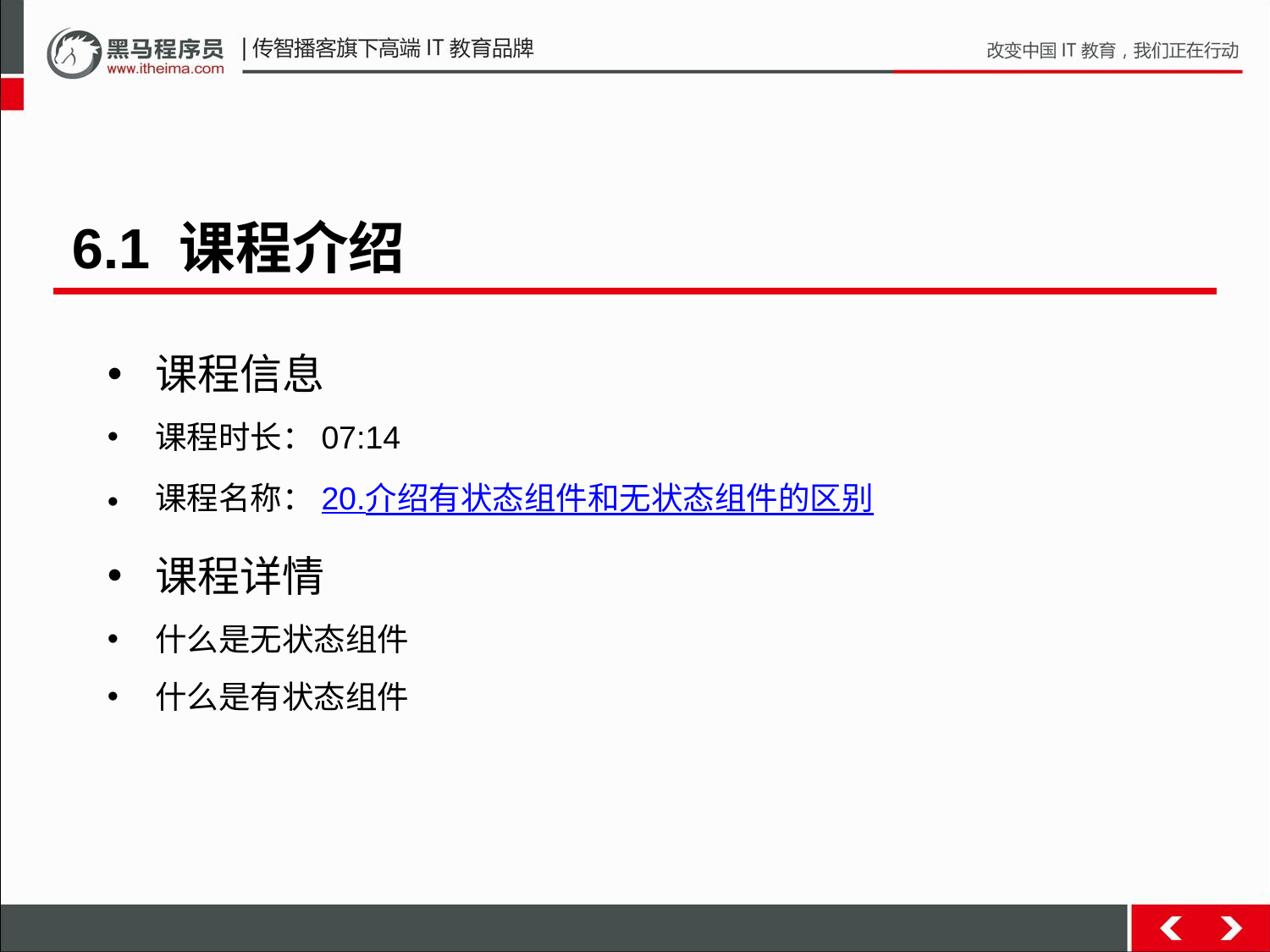

6.1 课程介绍
课程信息
课程时长：07:14
课程名称：20.介绍有状态组件和无状态组件的区别
课程详情
什么是无状态组件
什么是有状态组件